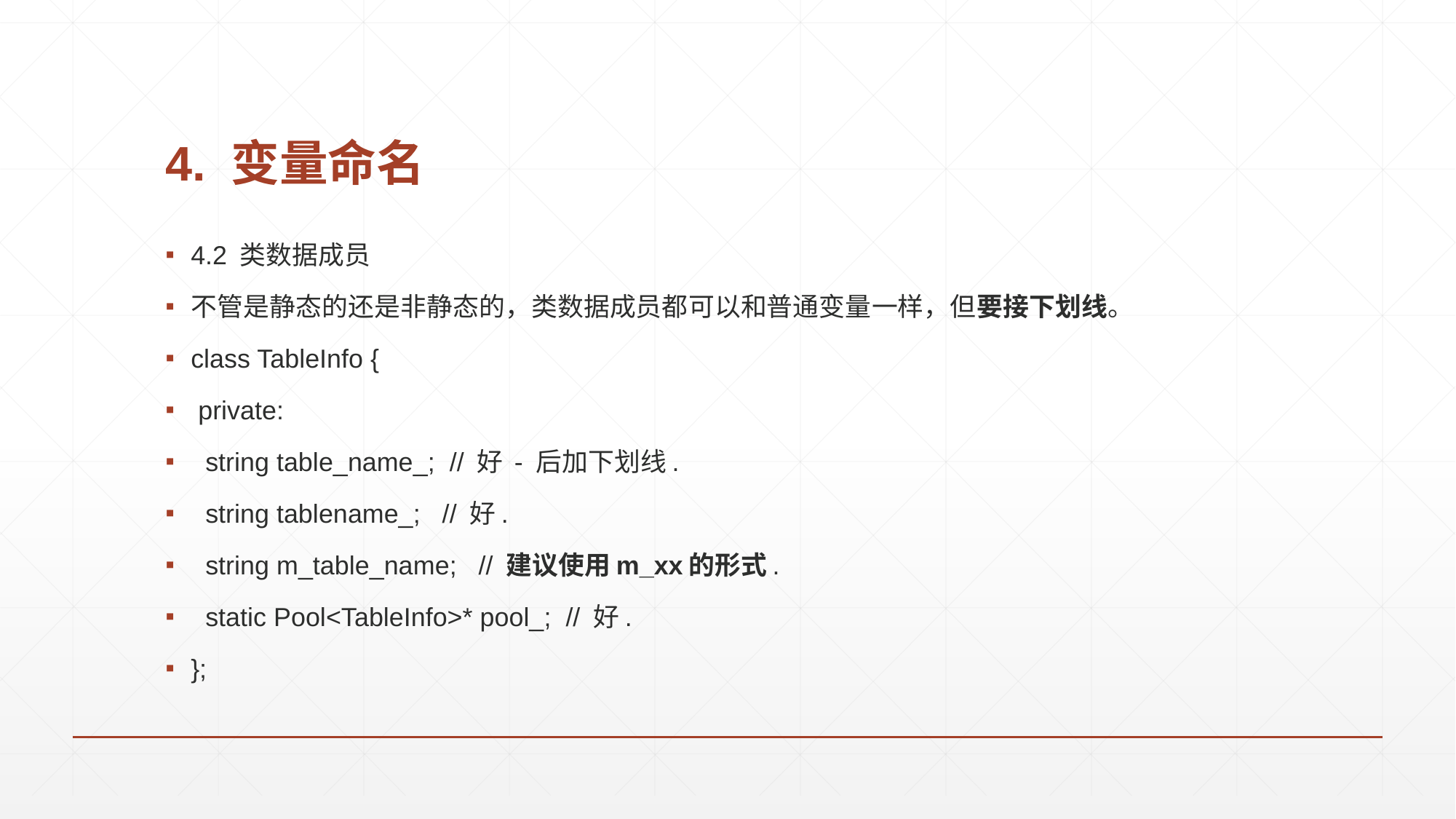

# 4. 变量命名
4.2 类数据成员
不管是静态的还是非静态的，类数据成员都可以和普通变量一样，但要接下划线。
class TableInfo {
 private:
  string table_name_;  // 好 - 后加下划线.
  string tablename_;   // 好.
  string m_table_name;   // 建议使用m_xx的形式.
  static Pool<TableInfo>* pool_;  // 好.
};